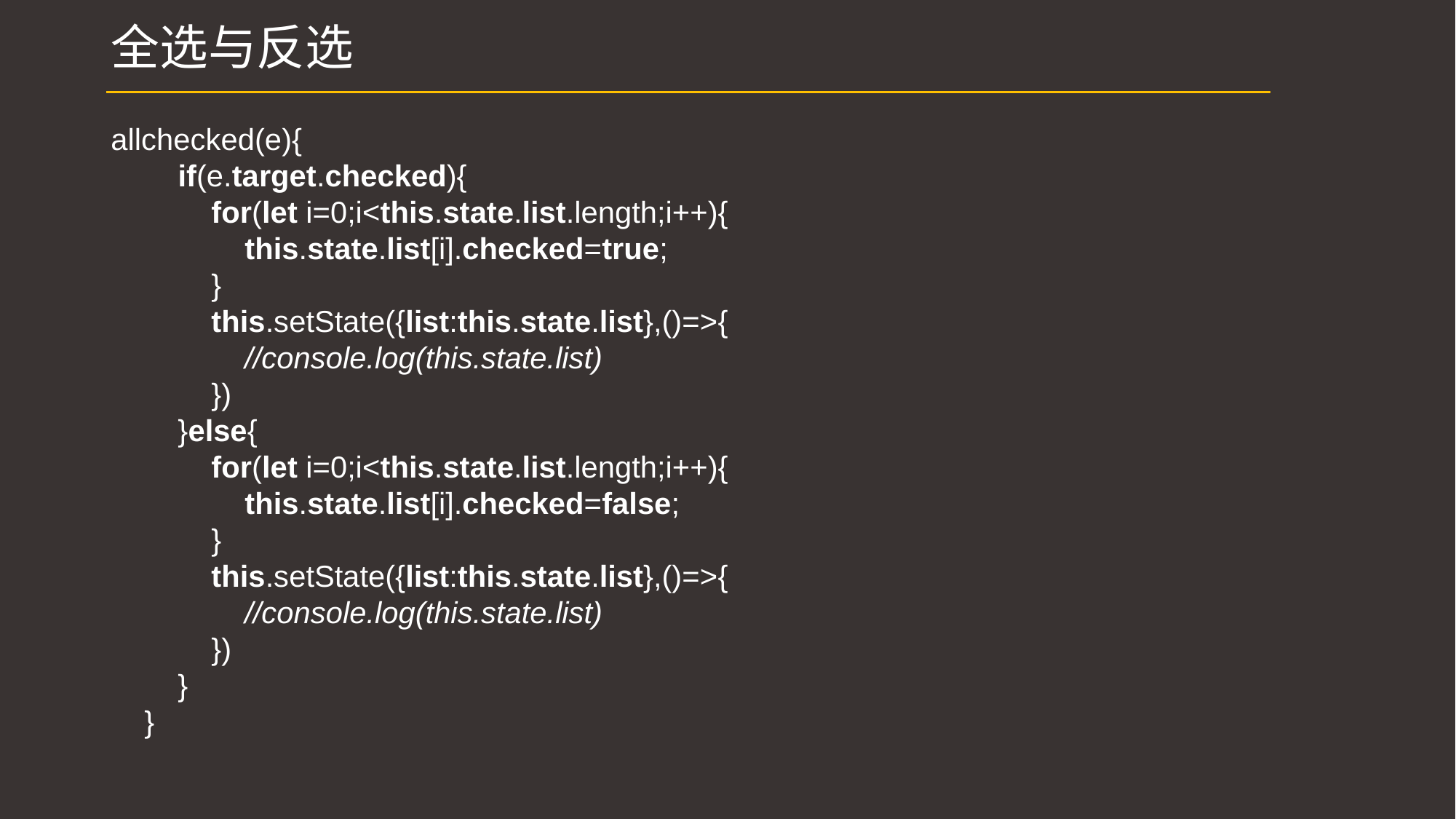

# 全选与反选
allchecked(e){
        if(e.target.checked){
            for(let i=0;i<this.state.list.length;i++){
                this.state.list[i].checked=true;
            }
            this.setState({list:this.state.list},()=>{
                //console.log(this.state.list)
            })
        }else{
            for(let i=0;i<this.state.list.length;i++){
                this.state.list[i].checked=false;
            }
            this.setState({list:this.state.list},()=>{
                //console.log(this.state.list)
            })
        }
    }